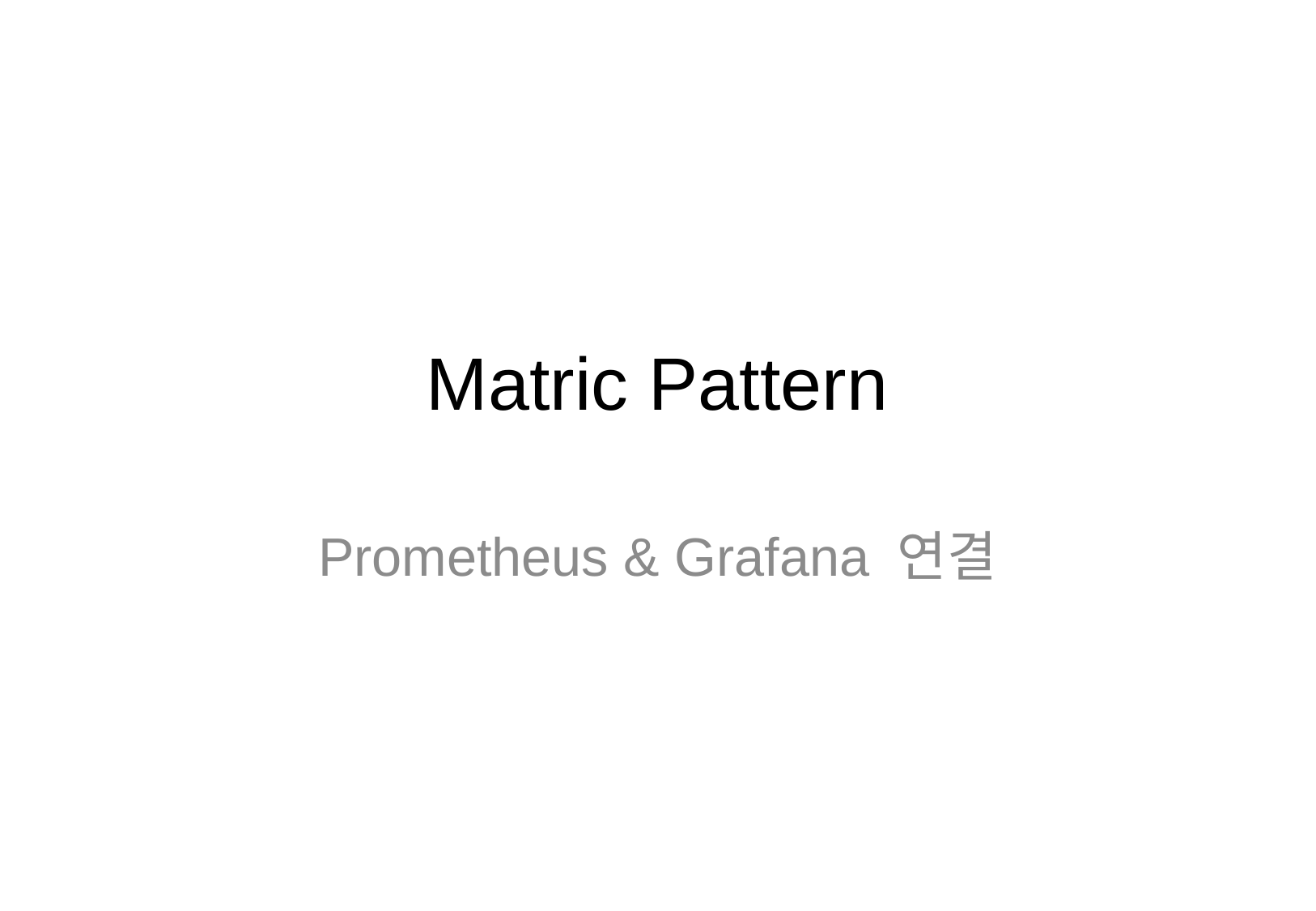

# Matric Pattern
Prometheus & Grafana 연결